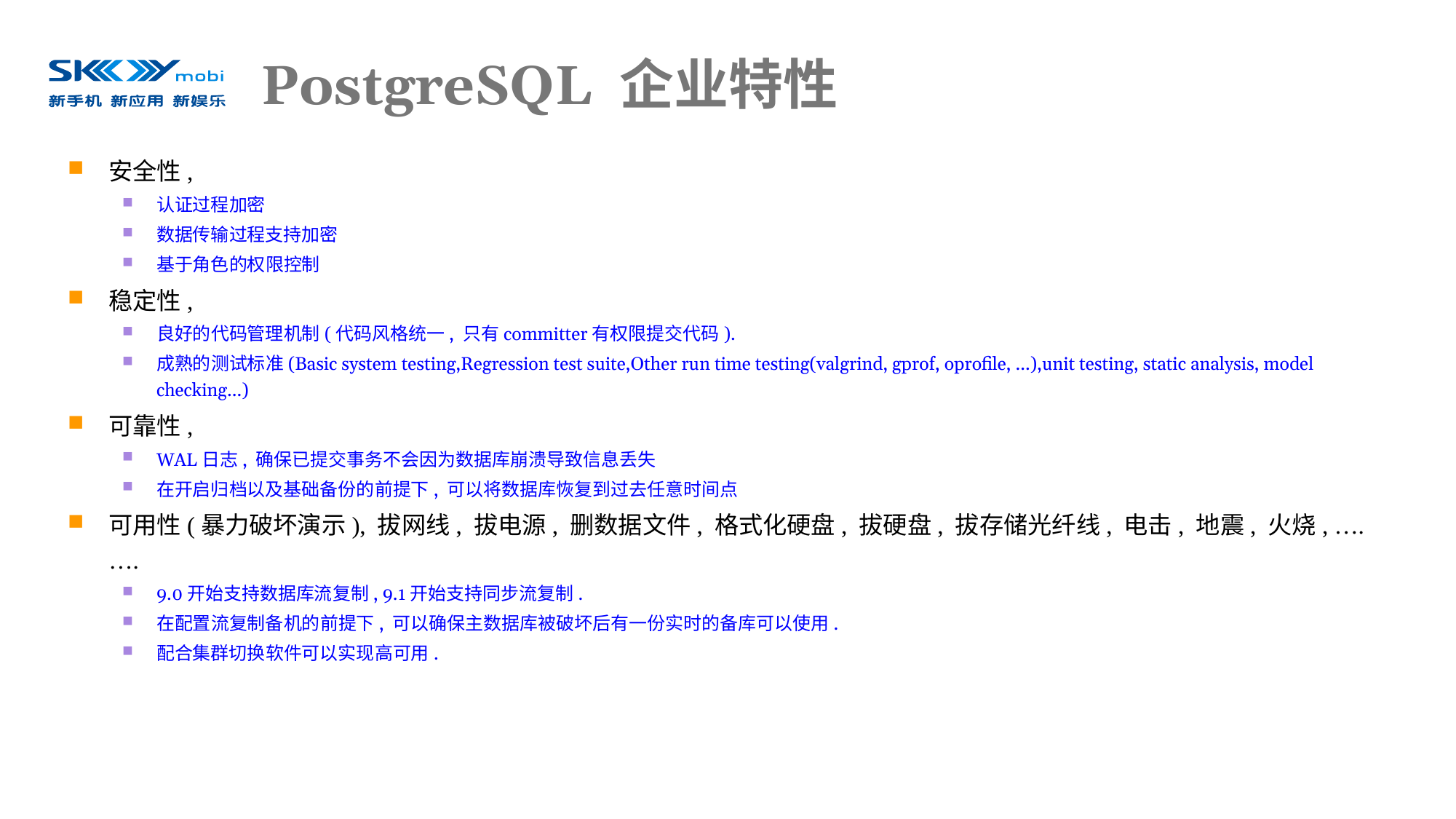

# PostgreSQL 企业特性
安全性,
认证过程加密
数据传输过程支持加密
基于角色的权限控制
稳定性,
良好的代码管理机制(代码风格统一, 只有committer有权限提交代码).
成熟的测试标准(Basic system testing,Regression test suite,Other run time testing(valgrind, gprof, oprofile, ...),unit testing, static analysis, model checking...)
可靠性,
WAL日志, 确保已提交事务不会因为数据库崩溃导致信息丢失
在开启归档以及基础备份的前提下, 可以将数据库恢复到过去任意时间点
可用性(暴力破坏演示), 拔网线, 拔电源, 删数据文件, 格式化硬盘, 拔硬盘, 拔存储光纤线, 电击, 地震, 火烧, ….….
9.0开始支持数据库流复制, 9.1开始支持同步流复制.
在配置流复制备机的前提下, 可以确保主数据库被破坏后有一份实时的备库可以使用.
配合集群切换软件可以实现高可用.